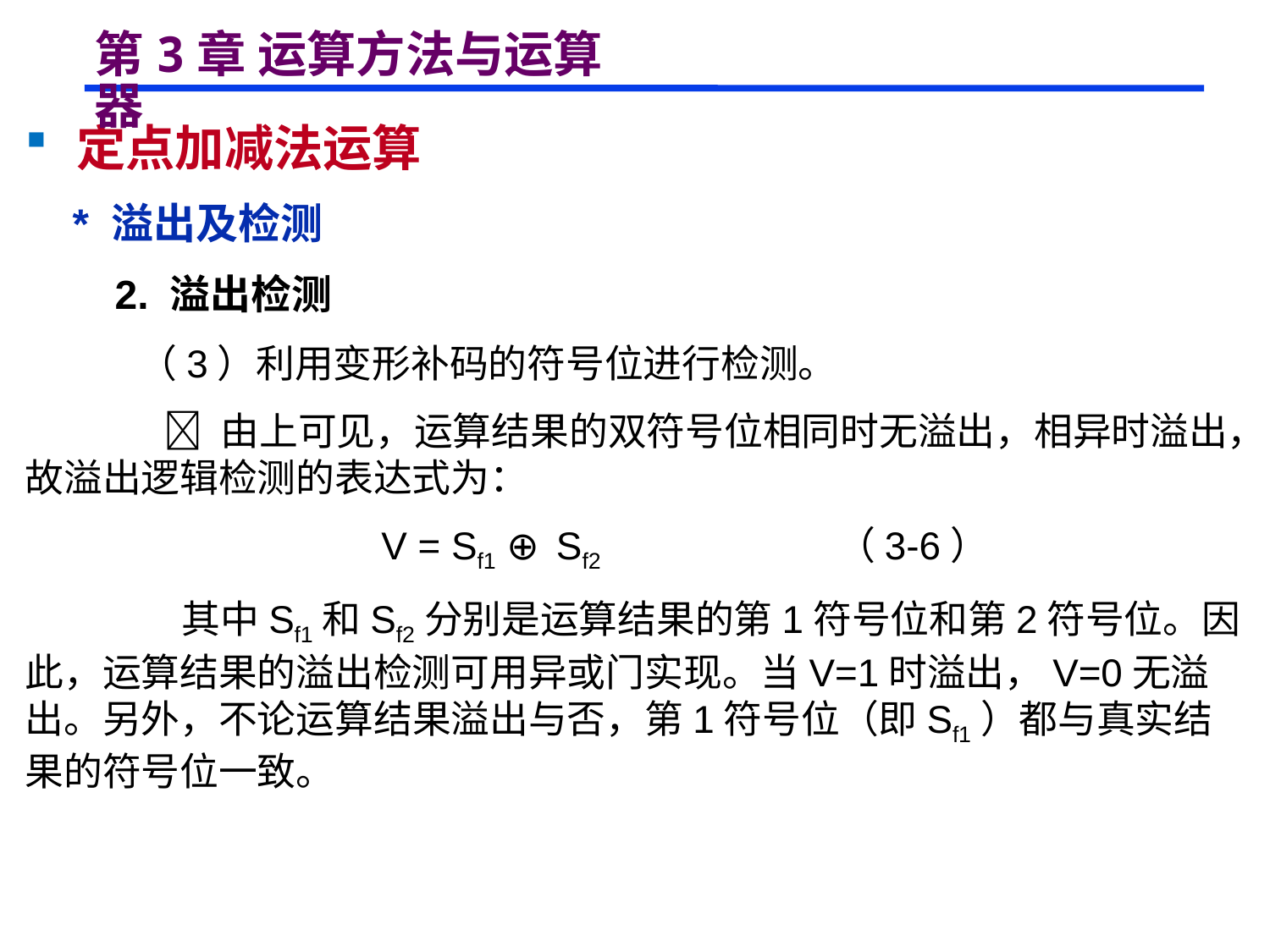

# 第3章 运算方法与运算器
 定点加减法运算
    * 溢出及检测
        2. 溢出检测
            （3）利用变形补码的符号位进行检测。
                • 由上可见，运算结果的双符号位相同时无溢出，相异时溢出，故溢出逻辑检测的表达式为：
                                 V = Sf1 ⊕ Sf2                     （3-6）
                 其中Sf1和Sf2分别是运算结果的第1符号位和第2符号位。因此，运算结果的溢出检测可用异或门实现。当V=1时溢出，V=0无溢出。另外，不论运算结果溢出与否，第1符号位（即Sf1）都与真实结果的符号位一致。